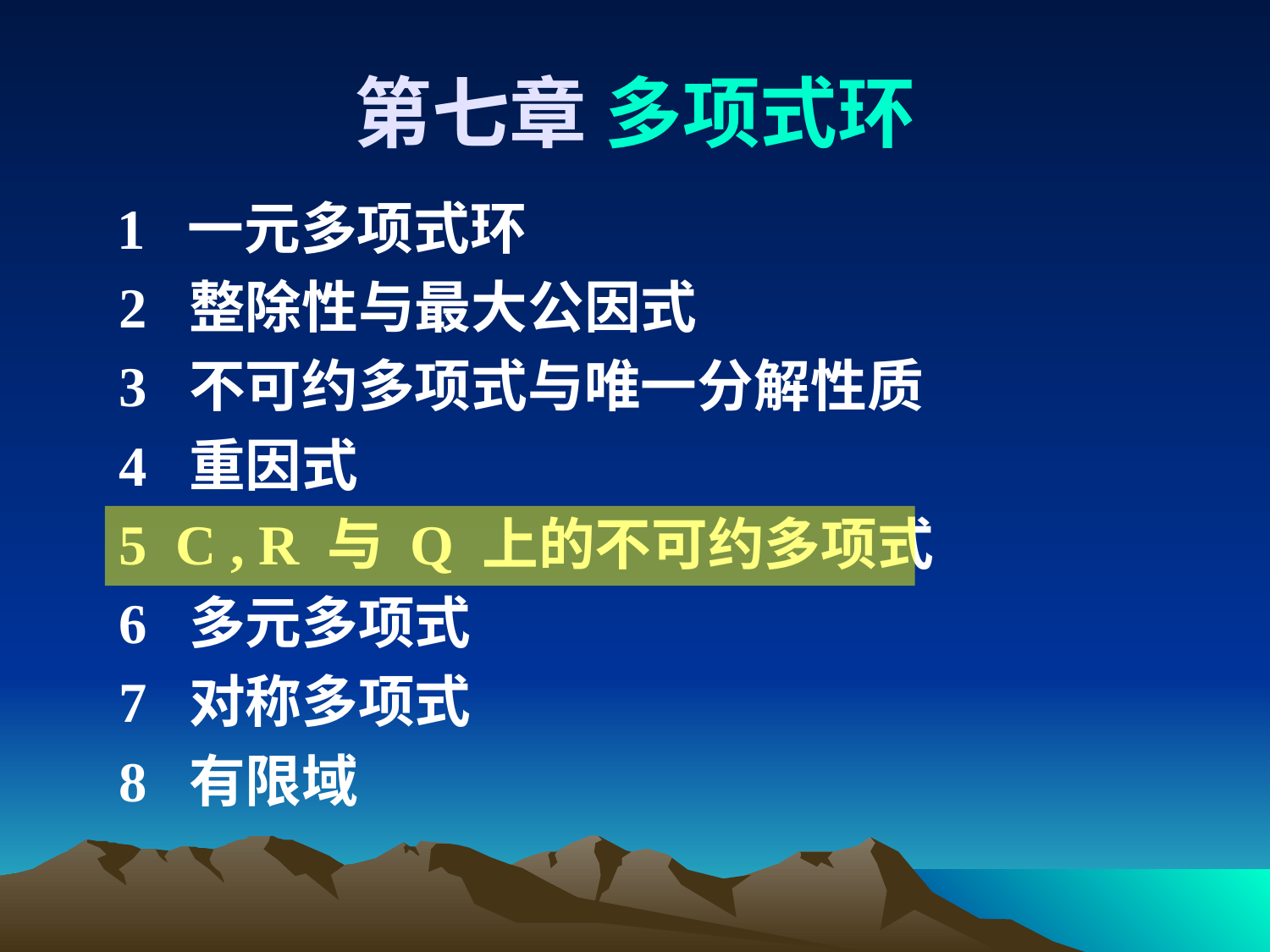

第七章 多项式环
   1  一元多项式环
   2  整除性与最大公因式
   3  不可约多项式与唯一分解性质
   4  重因式
   5  C , R 与 Q 上的不可约多项式
   6  多元多项式
   7  对称多项式
   8  有限域